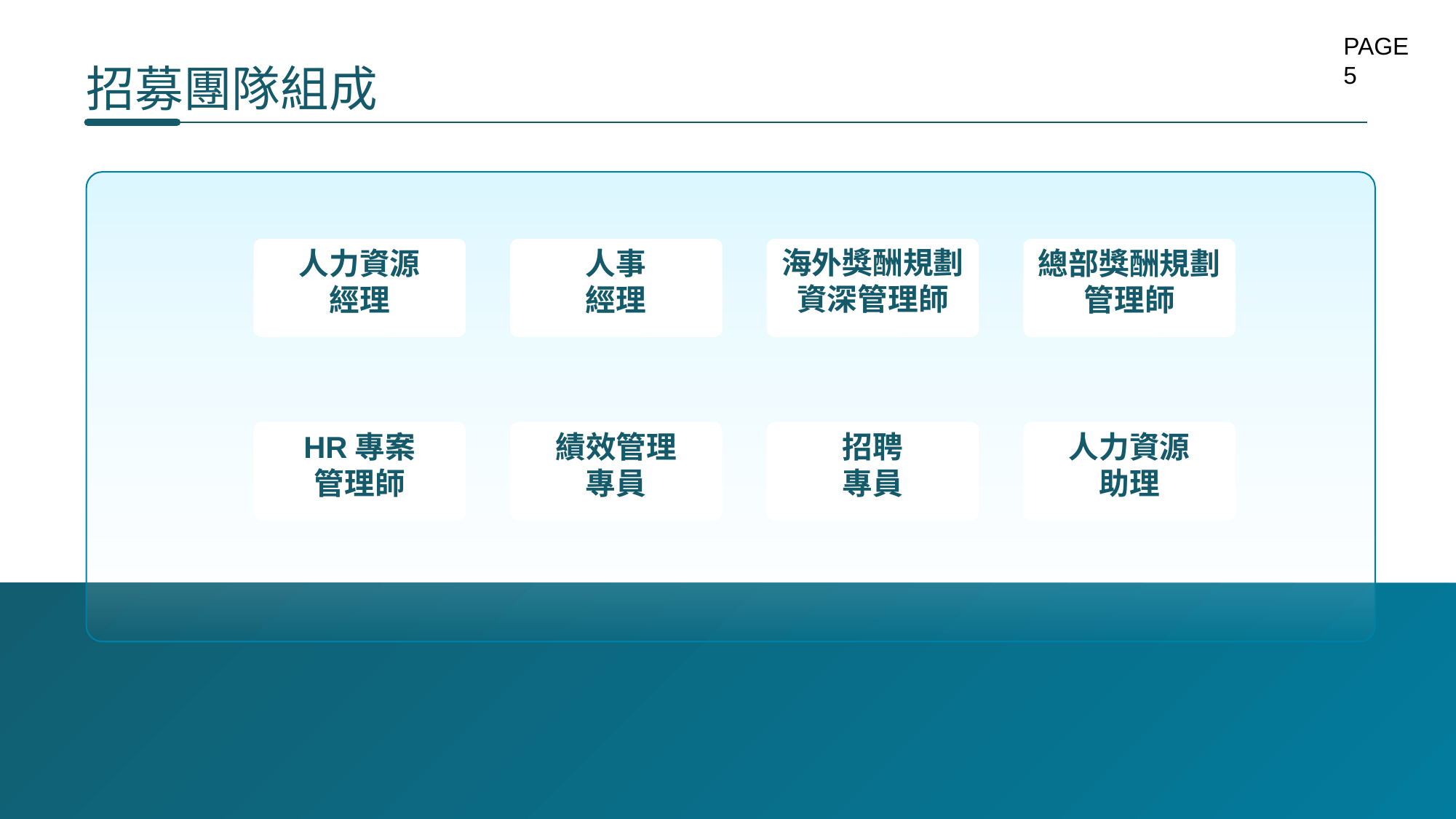

PAGE 5
招募團隊組成

人力資源
經理

人事
經理

海外獎酬規劃資深管理師

總部獎酬規劃管理師

HR專案
管理師

績效管理
專員

招聘
專員

人力資源
助理